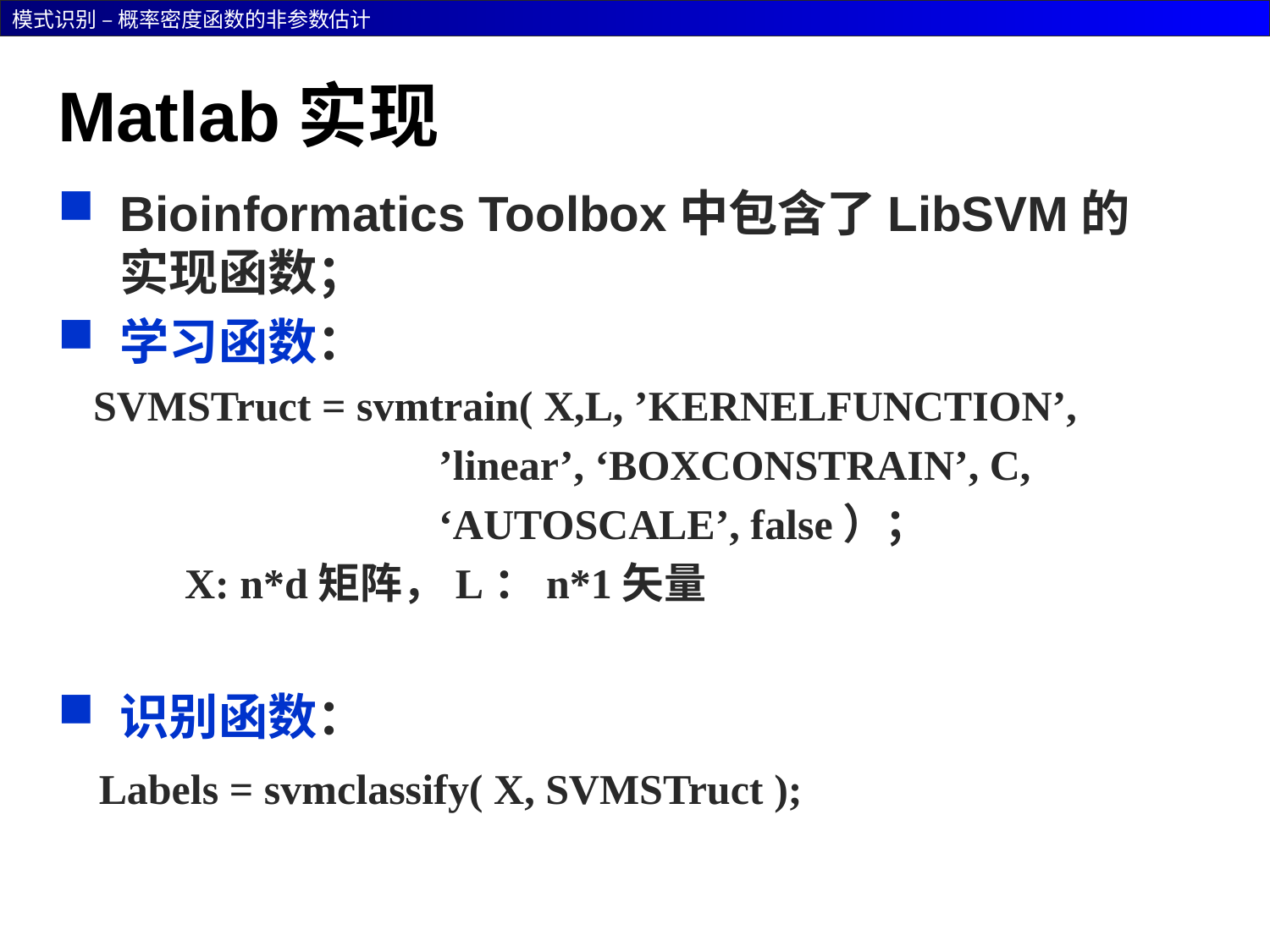

# Matlab实现
Bioinformatics Toolbox中包含了LibSVM的实现函数；
学习函数：
   SVMSTruct = svmtrain( X,L, ’KERNELFUNCTION’,
			’linear’, ‘BOXCONSTRAIN’, C,
			‘AUTOSCALE’, false）；
	X: n*d矩阵，L：n*1矢量

识别函数：
   Labels = svmclassify( X, SVMSTruct );